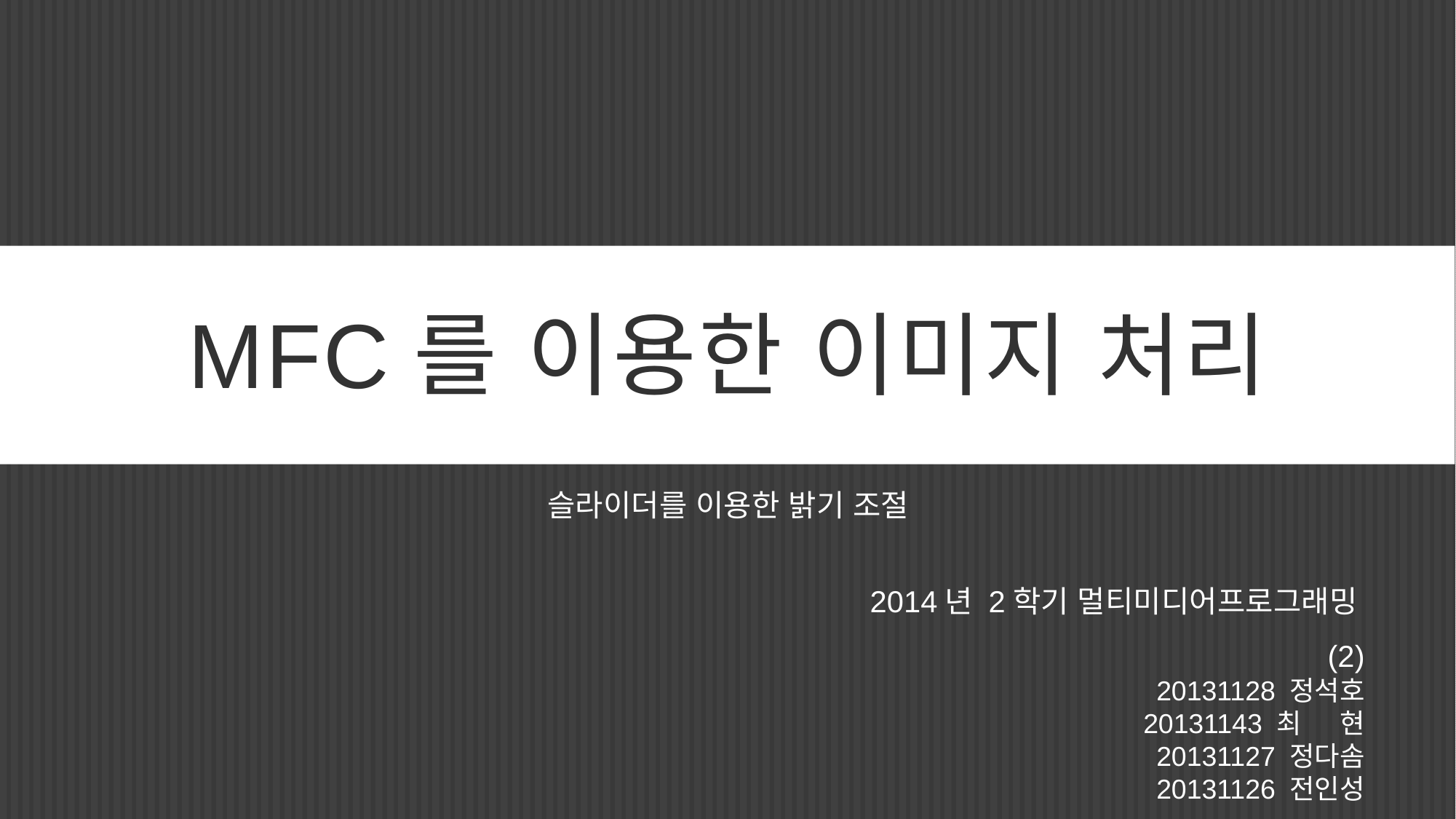

# MFC를 이용한 이미지 처리
슬라이더를 이용한 밝기 조절
2014년 2학기 멀티미디어프로그래밍(2)
20131128 정석호
20131143 최     현
20131127 정다솜
20131126 전인성